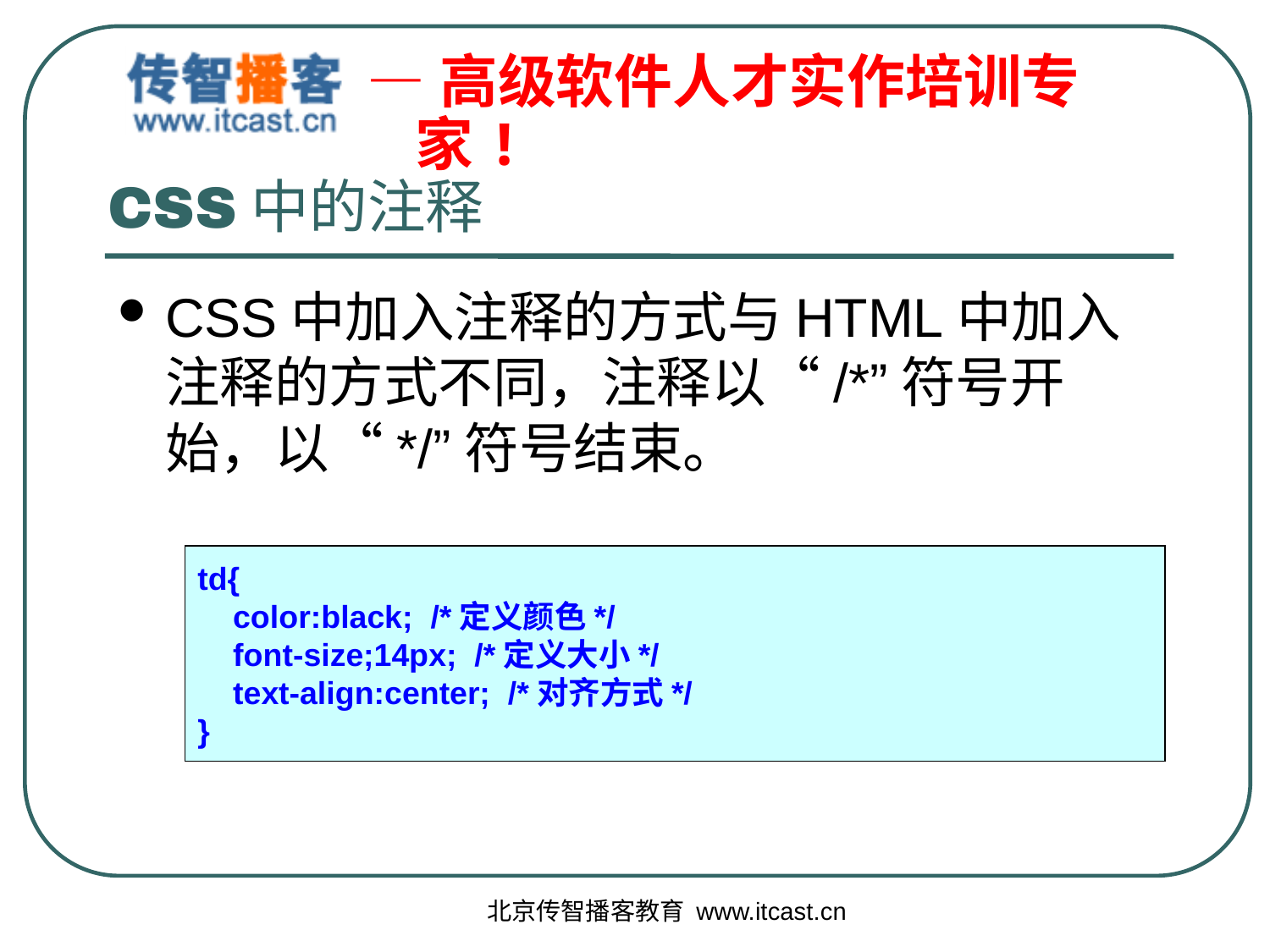

# CSS中的注释
CSS中加入注释的方式与HTML中加入注释的方式不同，注释以“/*”符号开始，以“*/”符号结束。
td{
    color:black;  /*定义颜色*/
    font-size;14px;  /*定义大小*/
    text-align:center;  /*对齐方式*/
}